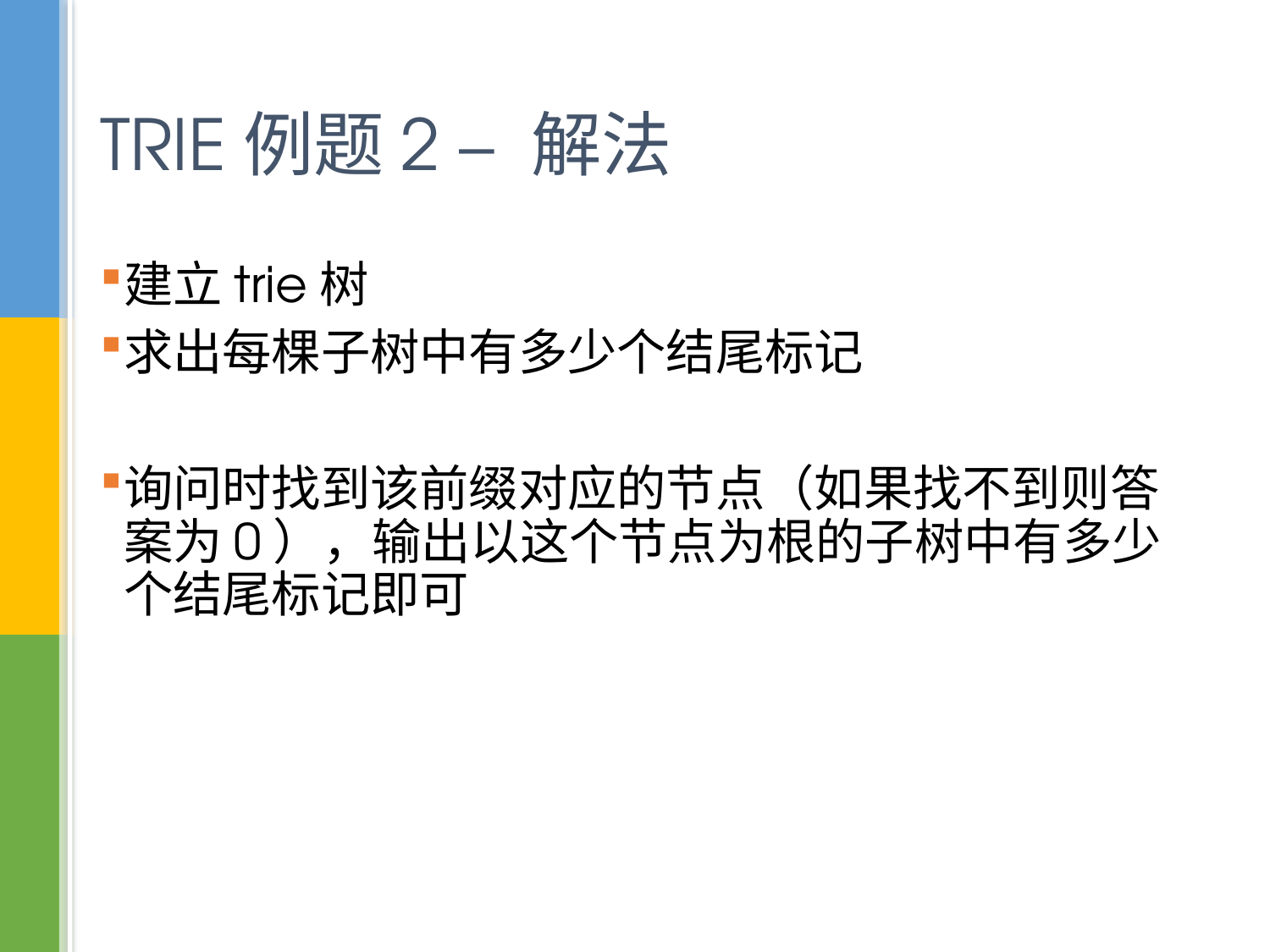

# TRIE例题2 – 解法
建立trie树
求出每棵子树中有多少个结尾标记

询问时找到该前缀对应的节点（如果找不到则答案为0），输出以这个节点为根的子树中有多少个结尾标记即可